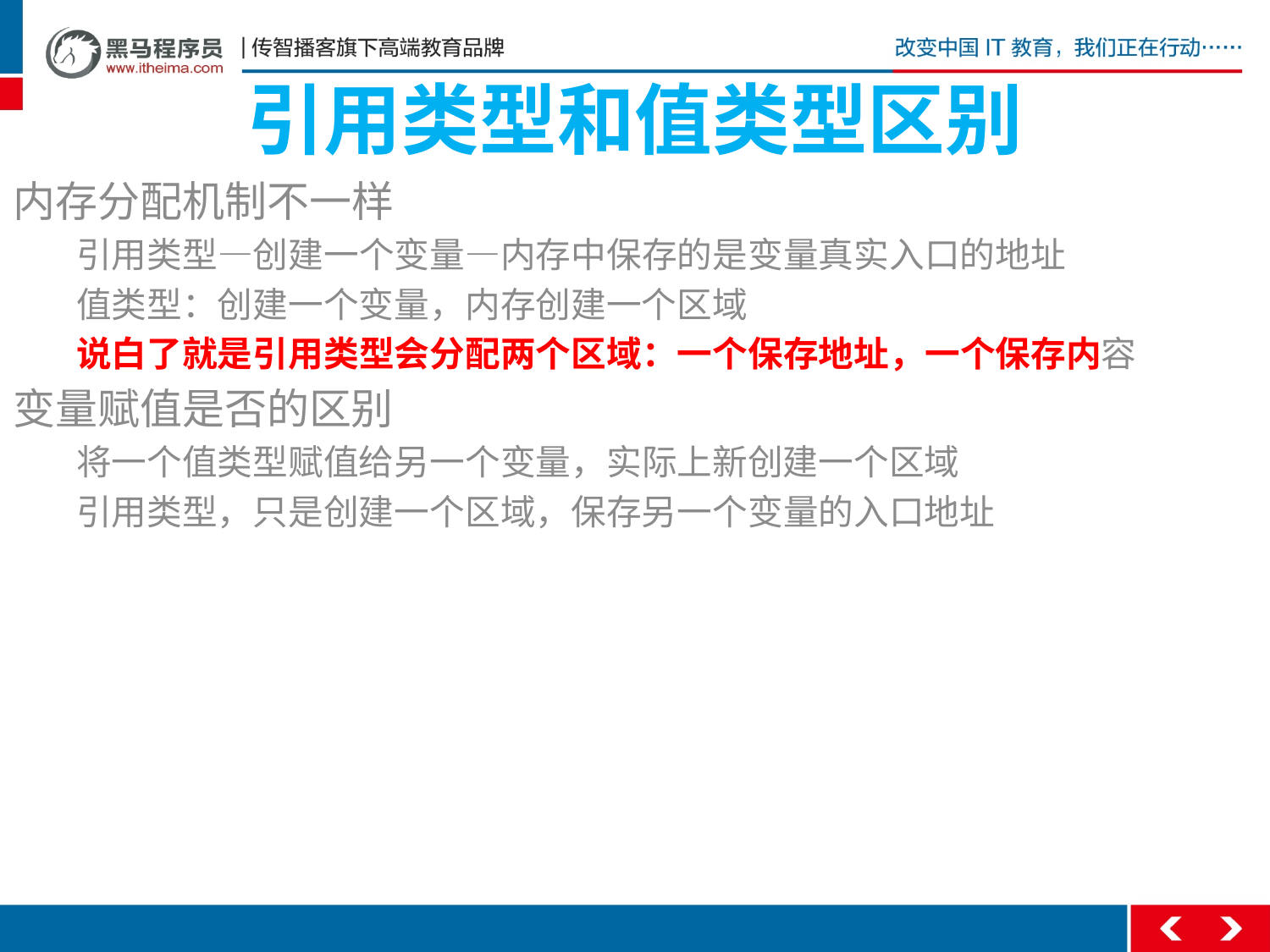

# 引用类型和值类型区别
内存分配机制不一样
引用类型—创建一个变量—内存中保存的是变量真实入口的地址
值类型：创建一个变量，内存创建一个区域
说白了就是引用类型会分配两个区域：一个保存地址，一个保存内容
变量赋值是否的区别
将一个值类型赋值给另一个变量，实际上新创建一个区域
引用类型，只是创建一个区域，保存另一个变量的入口地址

25